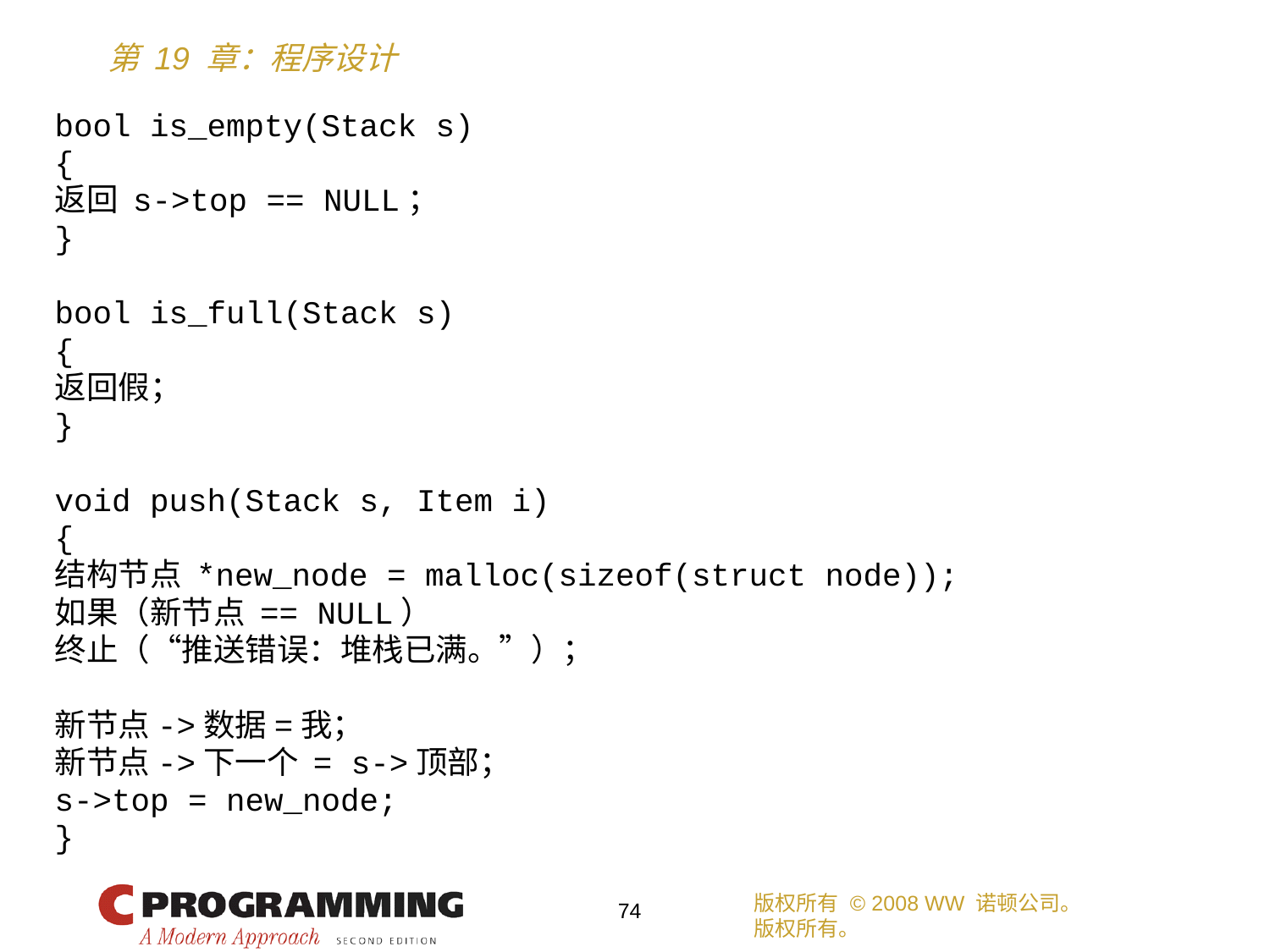

bool is_empty(Stack s)
{
返回 s->top == NULL；
}

bool is_full(Stack s)
{
返回假；
}

void push(Stack s, Item i)
{
结构节点 *new_node = malloc(sizeof(struct node));
如果（新节点 == NULL）
终止（“推送错误：堆栈已满。”）；

新节点->数据=我；
新节点->下一个 = s->顶部；
s->top = new_node;
}
版权所有 © 2008 WW 诺顿公司。
版权所有。
74